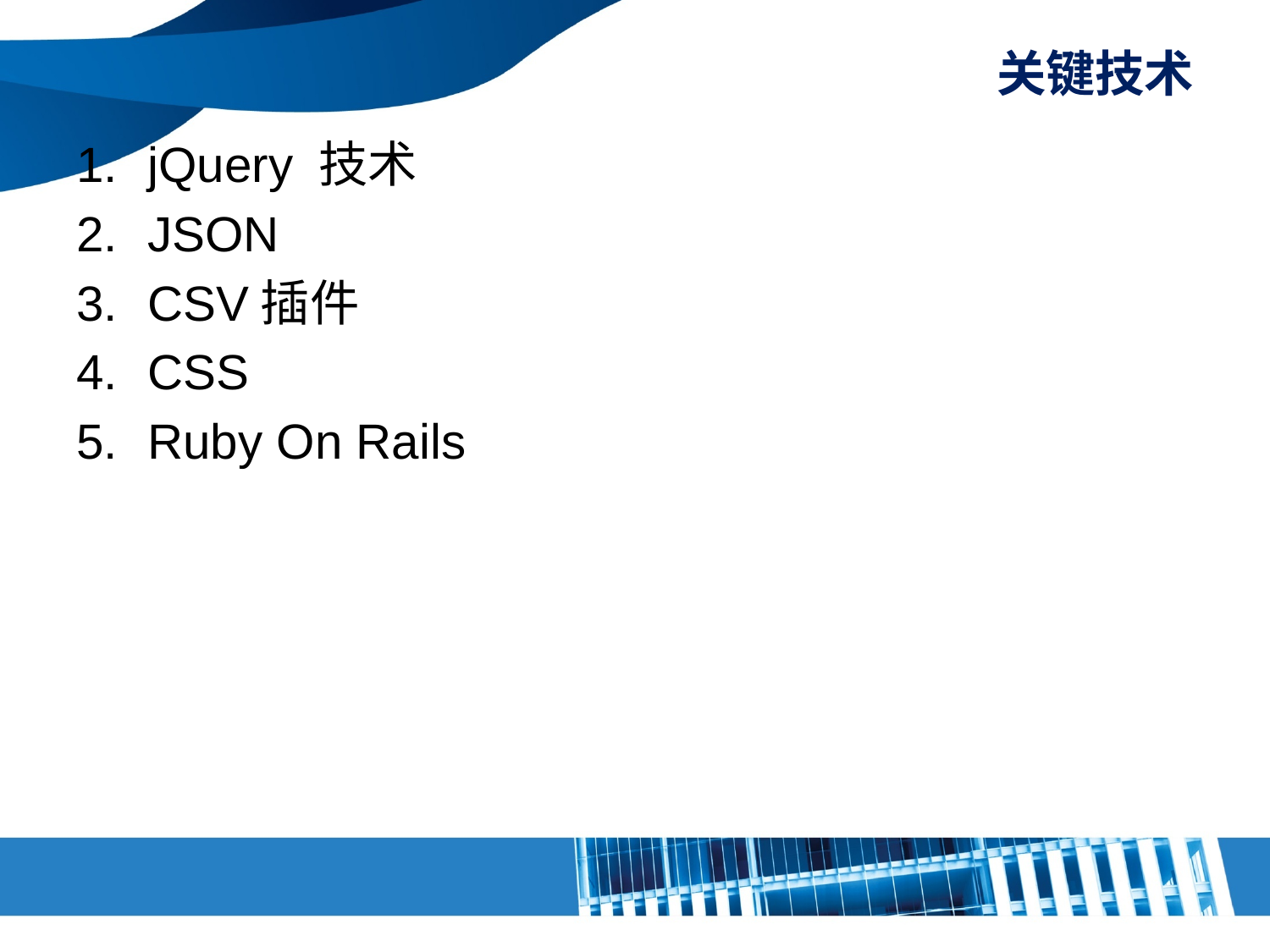

# 关键技术
jQuery 技术
JSON
CSV插件
CSS
Ruby On Rails